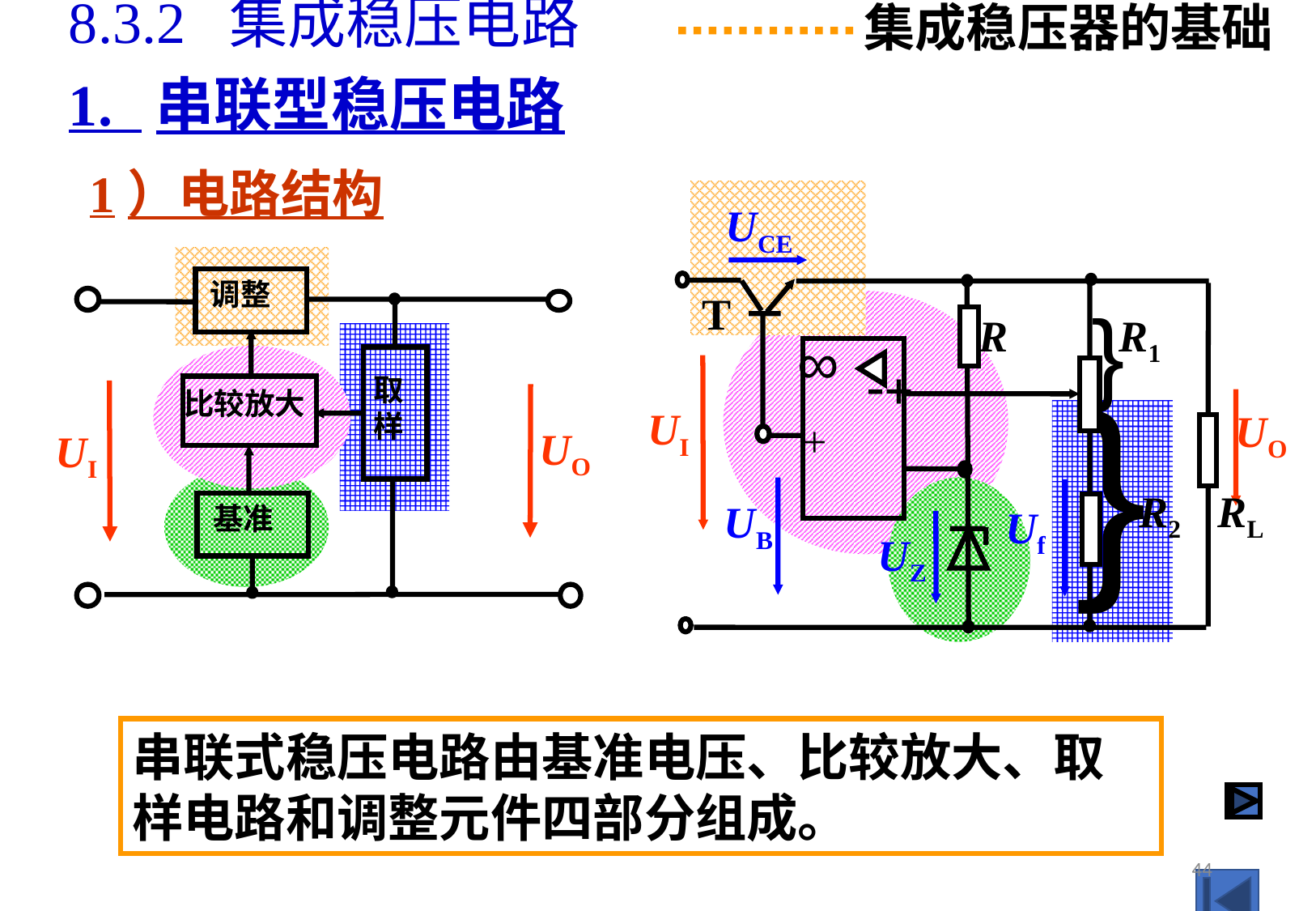

8.3.2  集成稳压电路
集成稳压器的基础

1.  串联型稳压电路
1）电路结构

UCE

调整

取样

比较放大

UO
UI

基准

T

}
R
R1

∞

}
−+

+

R2

RL

UI
UO

UB

Uf

UZ
串联式稳压电路由基准电压、比较放大、取样电路和调整元件四部分组成。

44